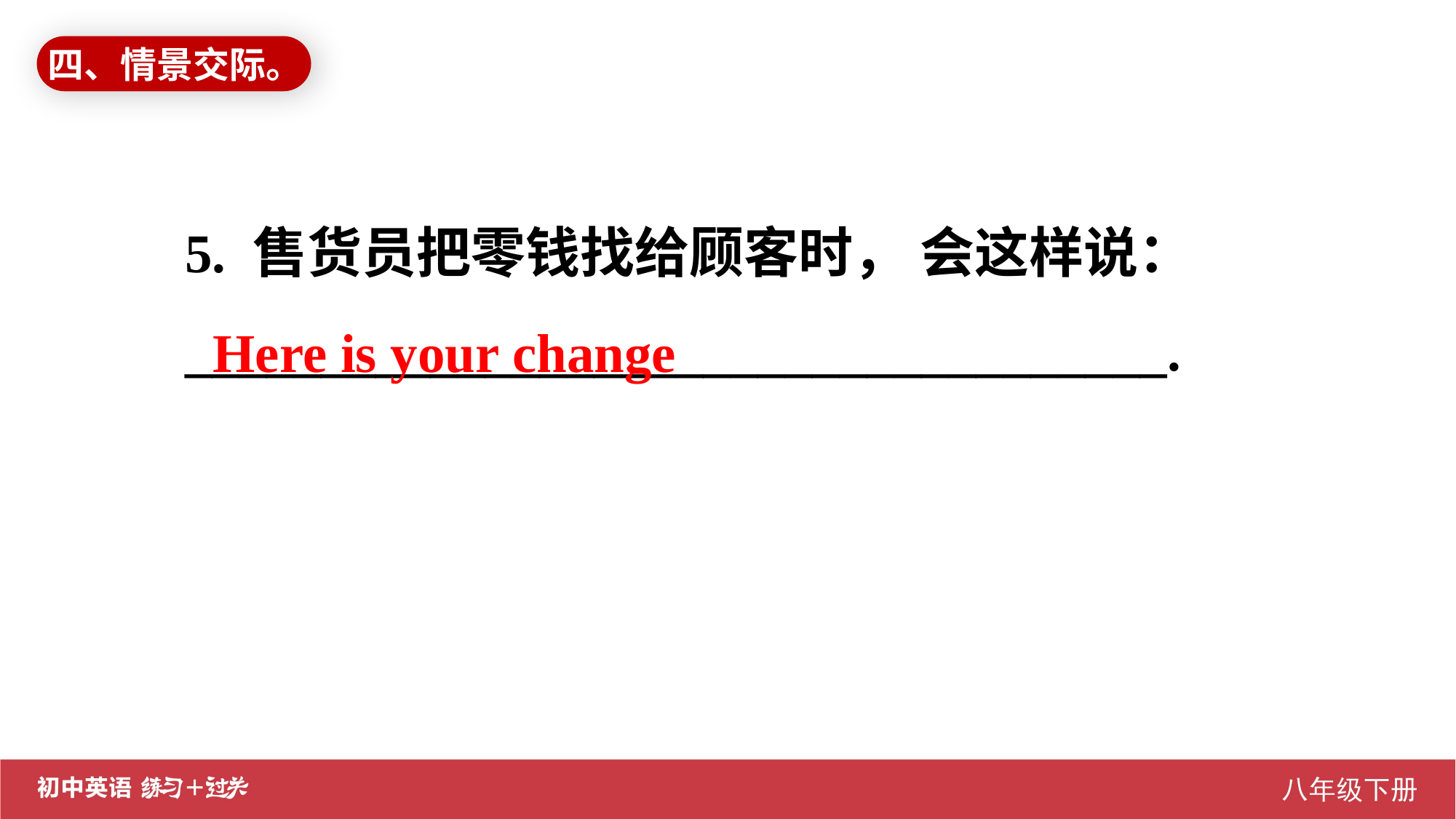

四、情景交际。
5. 售货员把零钱找给顾客时， 会这样说：
____________________________________.
Here is your change